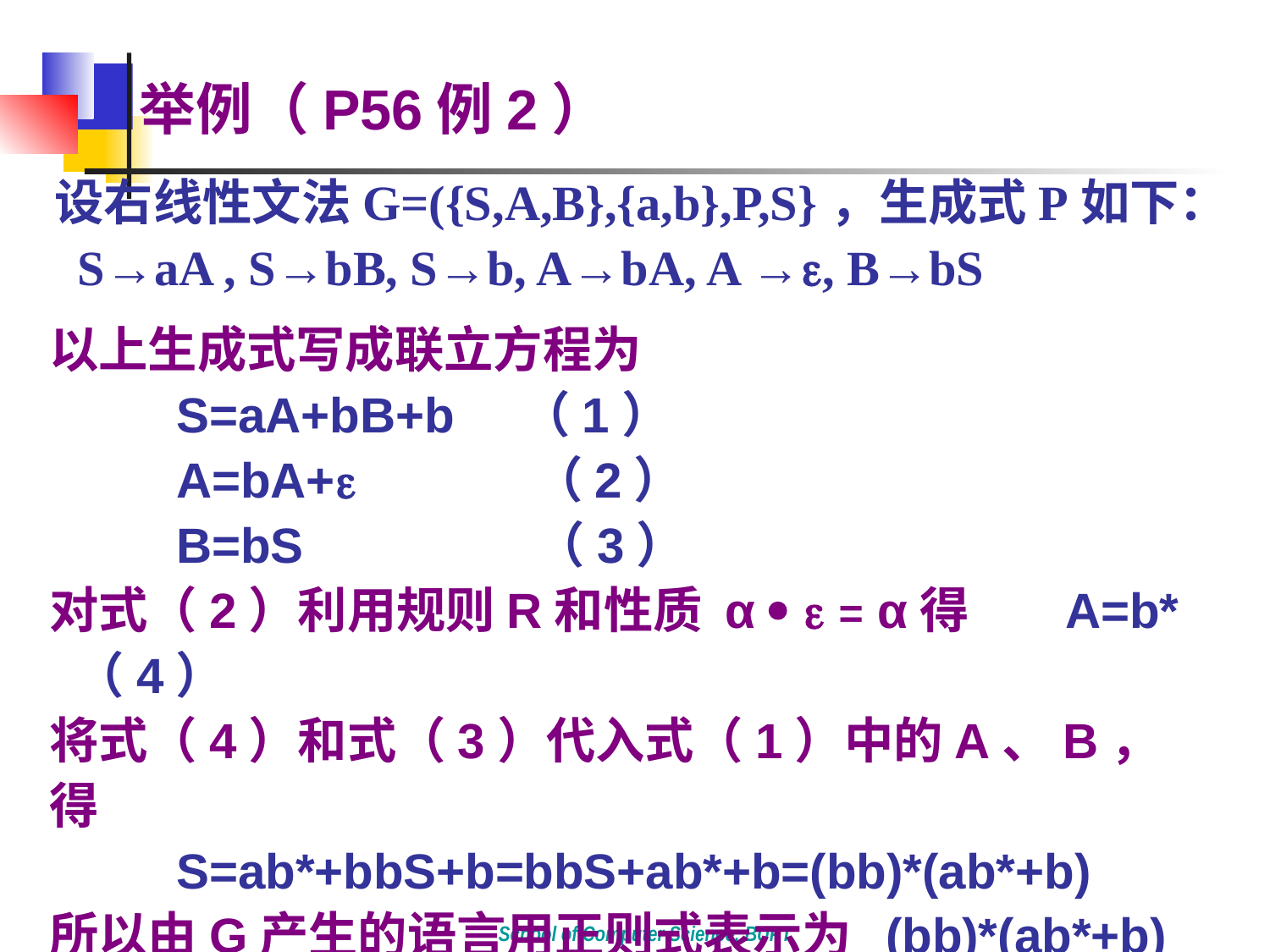

举例（P56例2）
设右线性文法G=({S,A,B},{a,b},P,S}，生成式P如下： S→aA , S→bB, S→b, A→bA, A →ε, B→bS

以上生成式写成联立方程为
	S=aA+bB+b    （1）
	A=bA+ε            （2）
	B=bS                （3）
对式（2）利用规则R和性质 α • ε = α得 	A=b*  （4）
将式（4）和式（3）代入式（1）中的A、B，得
	S=ab*+bbS+b=bbS+ab*+b=(bb)*(ab*+b)
所以由G产生的语言用正则式表示为  (bb)*(ab*+b)

School of Computer Science, BUPT
40